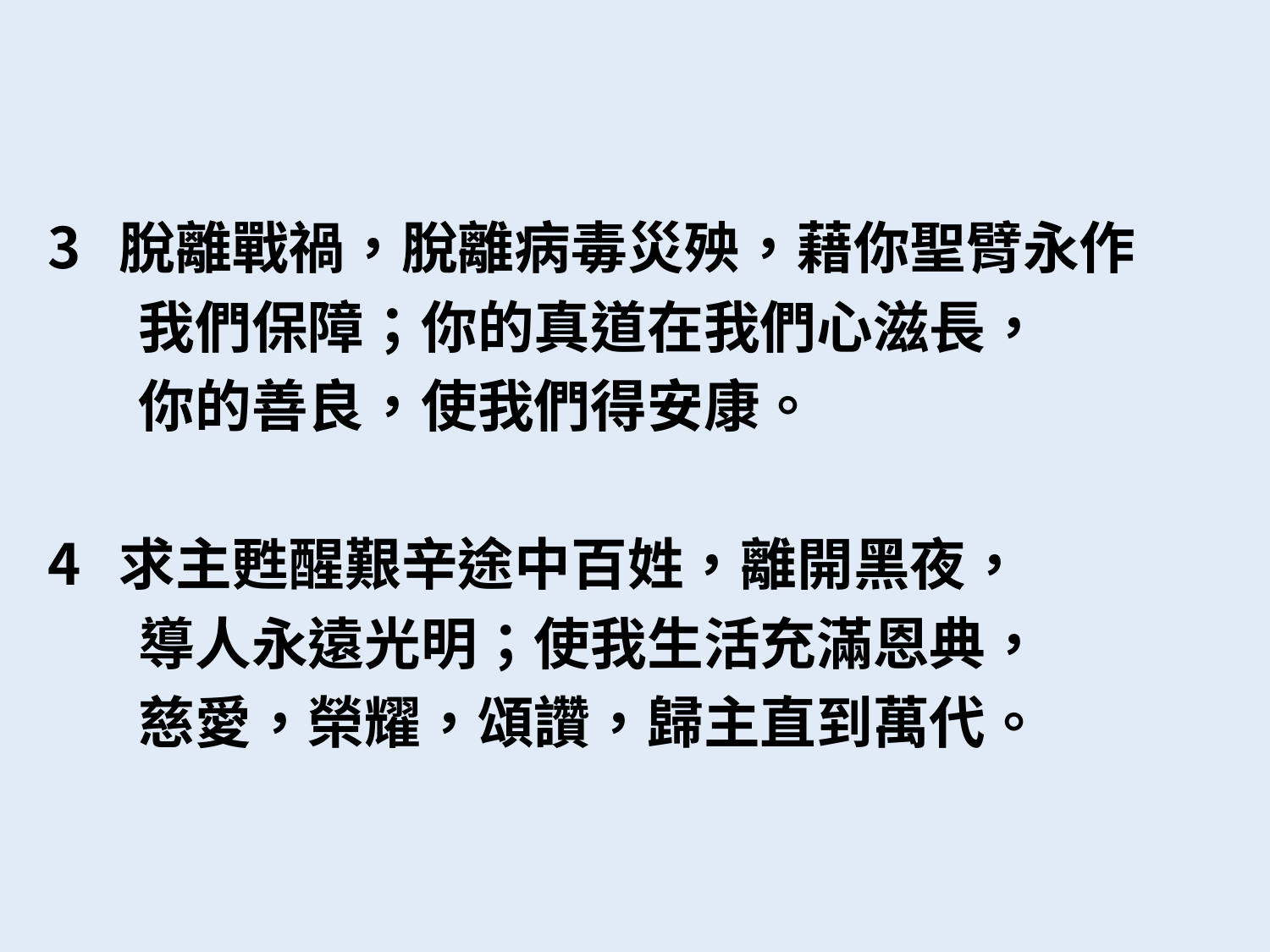

#
脫離戰禍，脫離病毒災殃，藉你聖臂永作
      我們保障；你的真道在我們心滋長，
      你的善良，使我們得安康。

求主甦醒艱辛途中百姓，離開黑夜，
      導人永遠光明；使我生活充滿恩典，
      慈愛，榮耀，頌讚，歸主直到萬代。